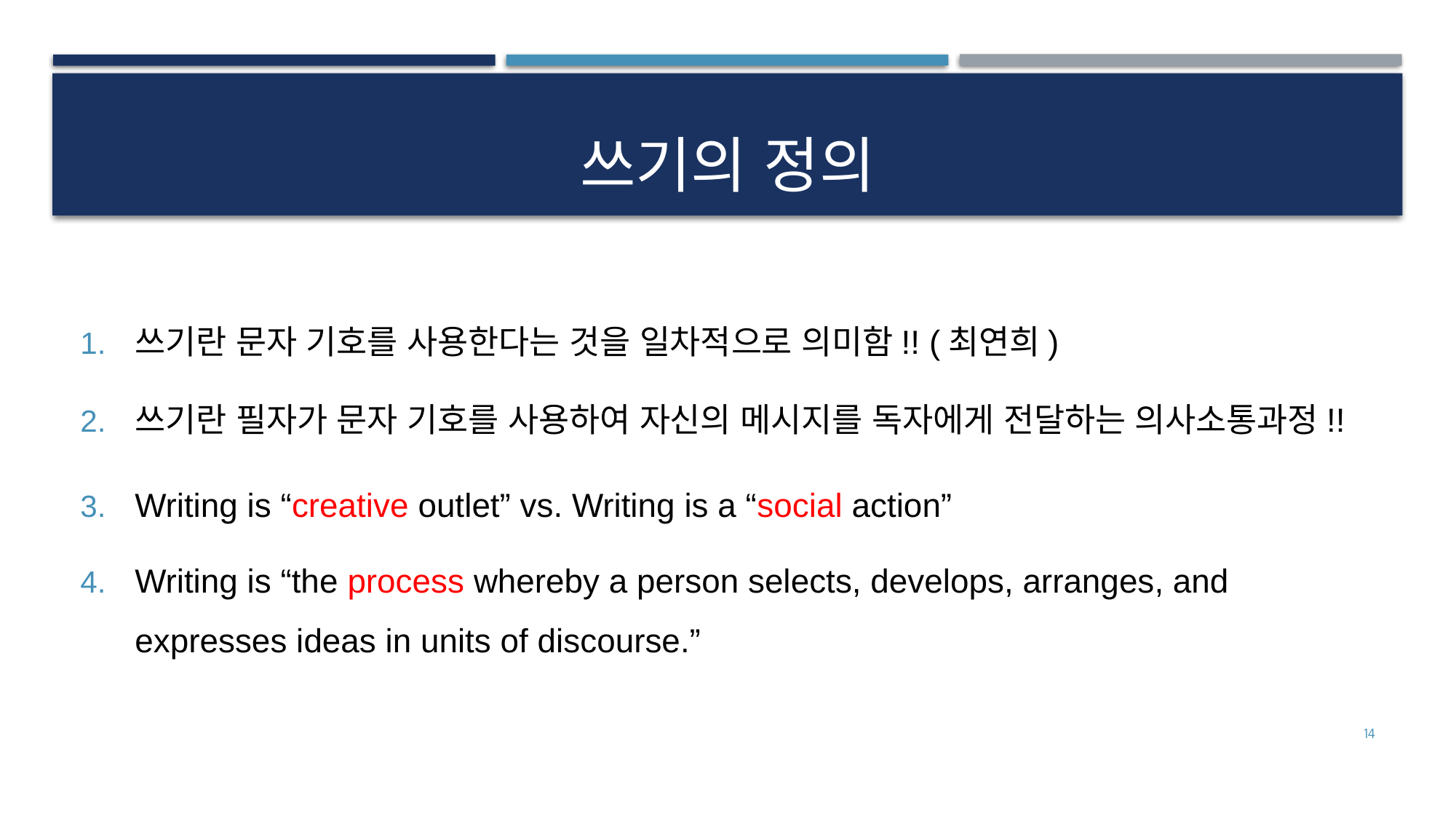

# 쓰기의 정의
쓰기란 문자 기호를 사용한다는 것을 일차적으로 의미함!! (최연희)
쓰기란 필자가 문자 기호를 사용하여 자신의 메시지를 독자에게 전달하는 의사소통과정!!
Writing is “creative outlet” vs. Writing is a “social action”
Writing is “the process whereby a person selects, develops, arranges, and expresses ideas in units of discourse.”
14